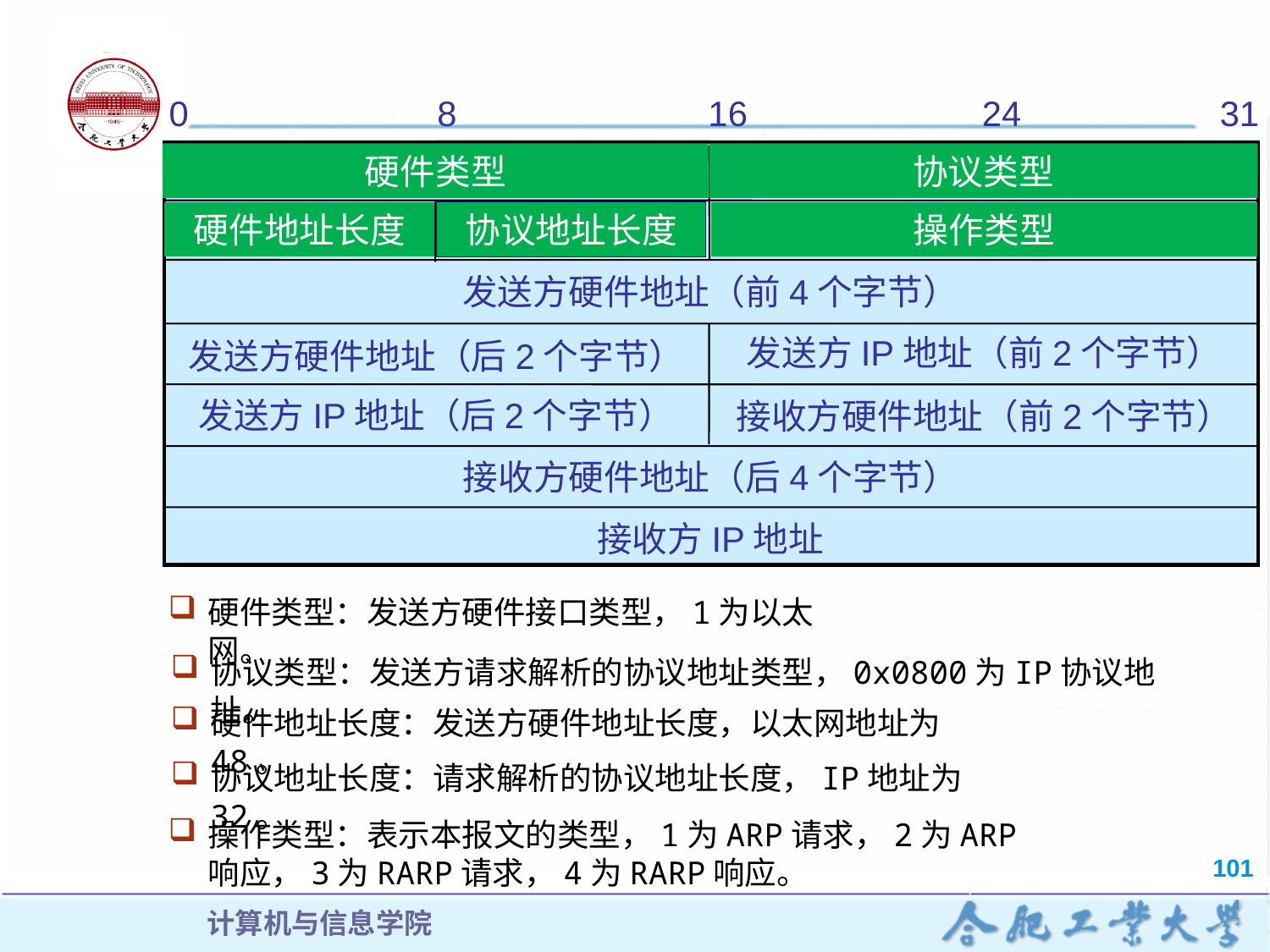

0
8
16
24
31

协议类型
硬件类型
协议类型
硬件类型

硬件地址长度
协议地址长度
操作类型
硬件地址长度
协议地址长度
操作类型

发送方硬件地址（前4个字节）

发送方IP地址（前2个字节）
发送方硬件地址（后2个字节）

发送方IP地址（后2个字节）
接收方硬件地址（前2个字节）

接收方硬件地址（后4个字节）

接收方IP地址
硬件类型：发送方硬件接口类型，1为以太网。
协议类型：发送方请求解析的协议地址类型，0x0800为IP协议地址。
硬件地址长度：发送方硬件地址长度，以太网地址为48。
协议地址长度：请求解析的协议地址长度，IP地址为32。
操作类型：表示本报文的类型，1为ARP请求，2为ARP响应，3为RARP请求，4为RARP响应。